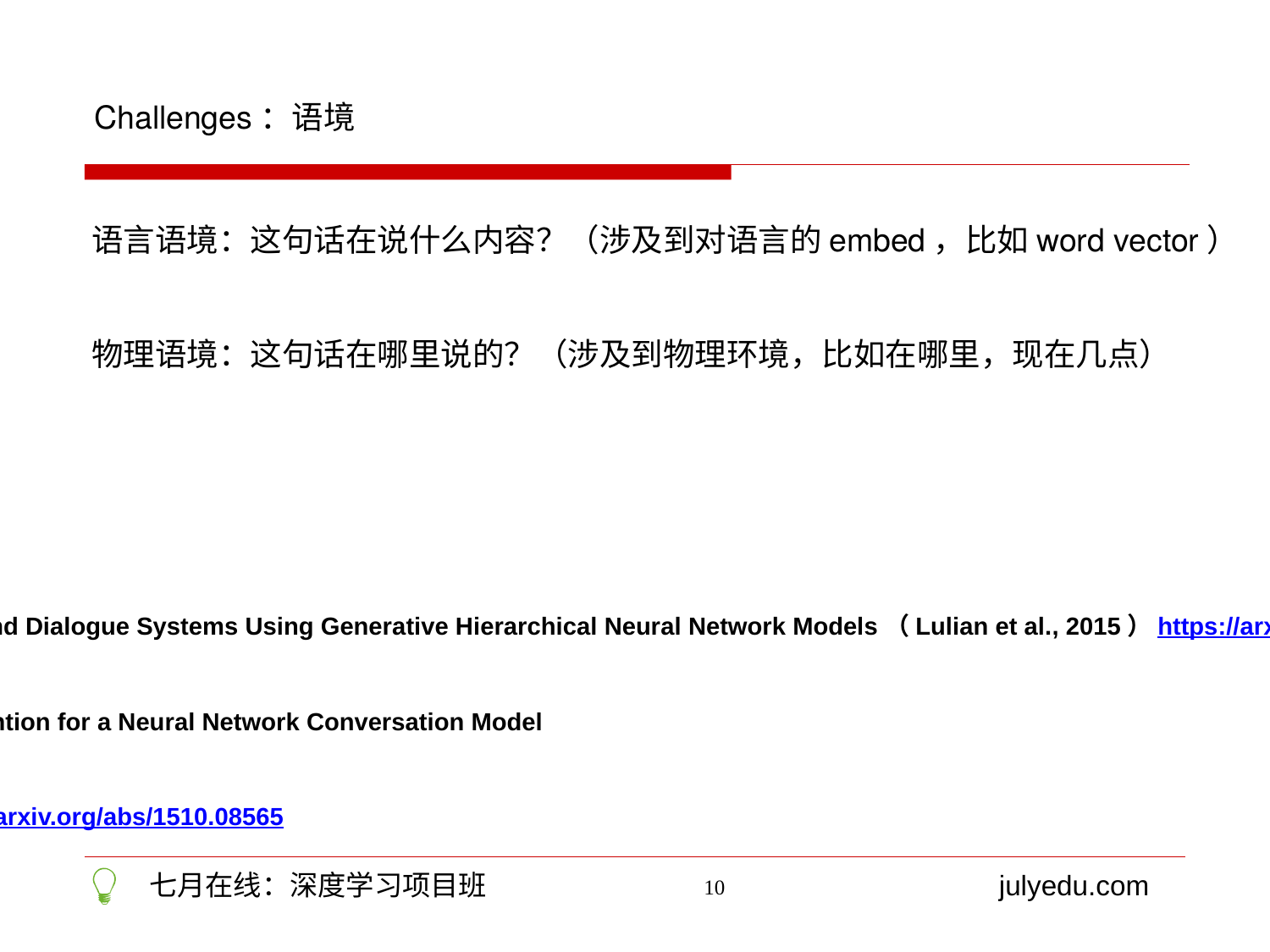

Challenges：语境
语言语境：这句话在说什么内容？（涉及到对语言的embed，比如word vector）

物理语境：这句话在哪里说的？（涉及到物理环境，比如在哪里，现在几点）
相关paper
Building End-To-End Dialogue Systems Using Generative Hierarchical Neural Network Models（Lulian et al., 2015）https://arxiv.org/abs/1507.04808
Attention with Intention for a Neural Network Conversation Model
(Yao, 2015) https://arxiv.org/abs/1510.08565
10